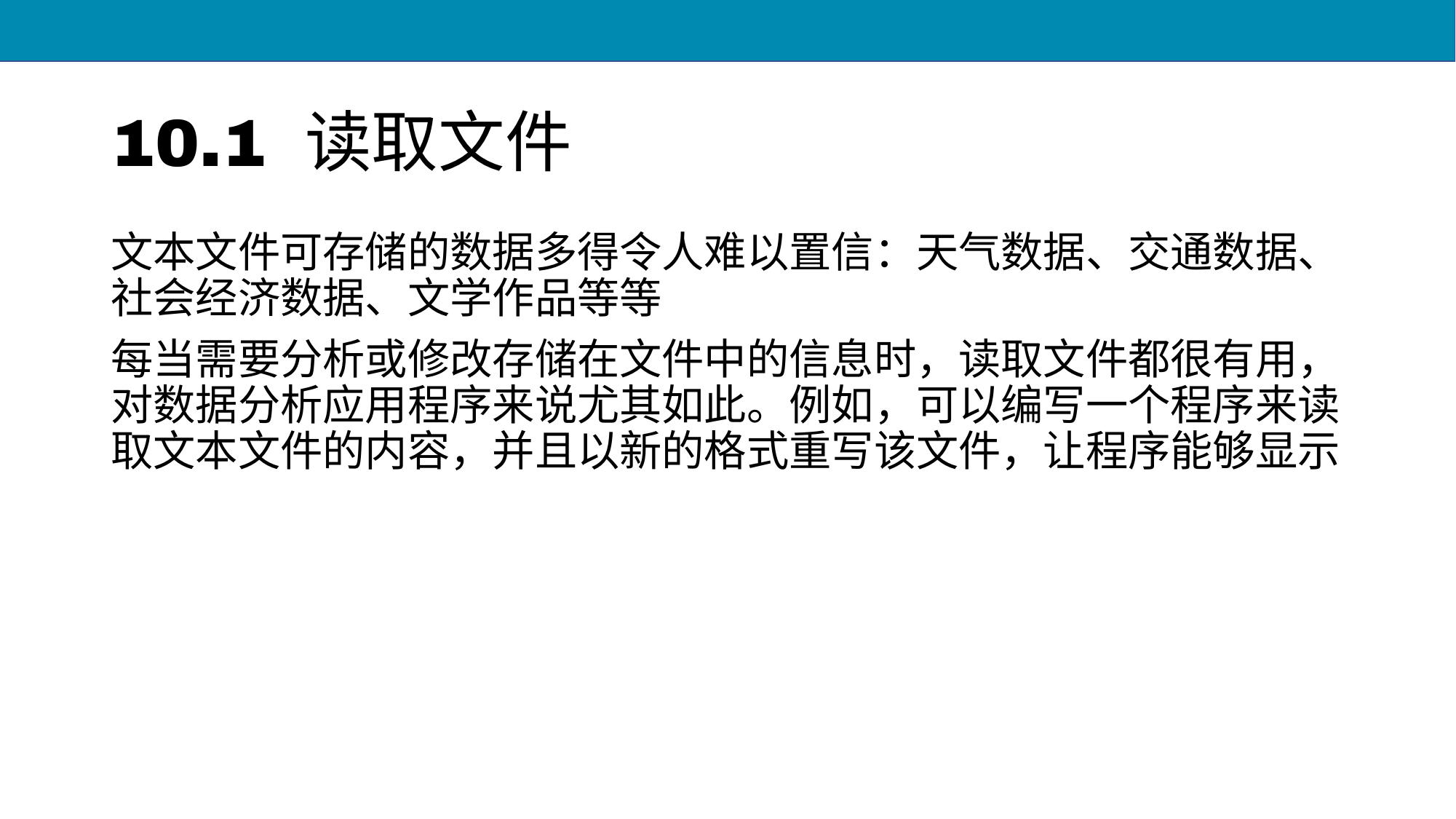

# 10.1 读取文件
文本文件可存储的数据多得令人难以置信：天气数据、交通数据、社会经济数据、文学作品等等
每当需要分析或修改存储在文件中的信息时，读取文件都很有用，对数据分析应用程序来说尤其如此。例如，可以编写一个程序来读取文本文件的内容，并且以新的格式重写该文件，让程序能够显示